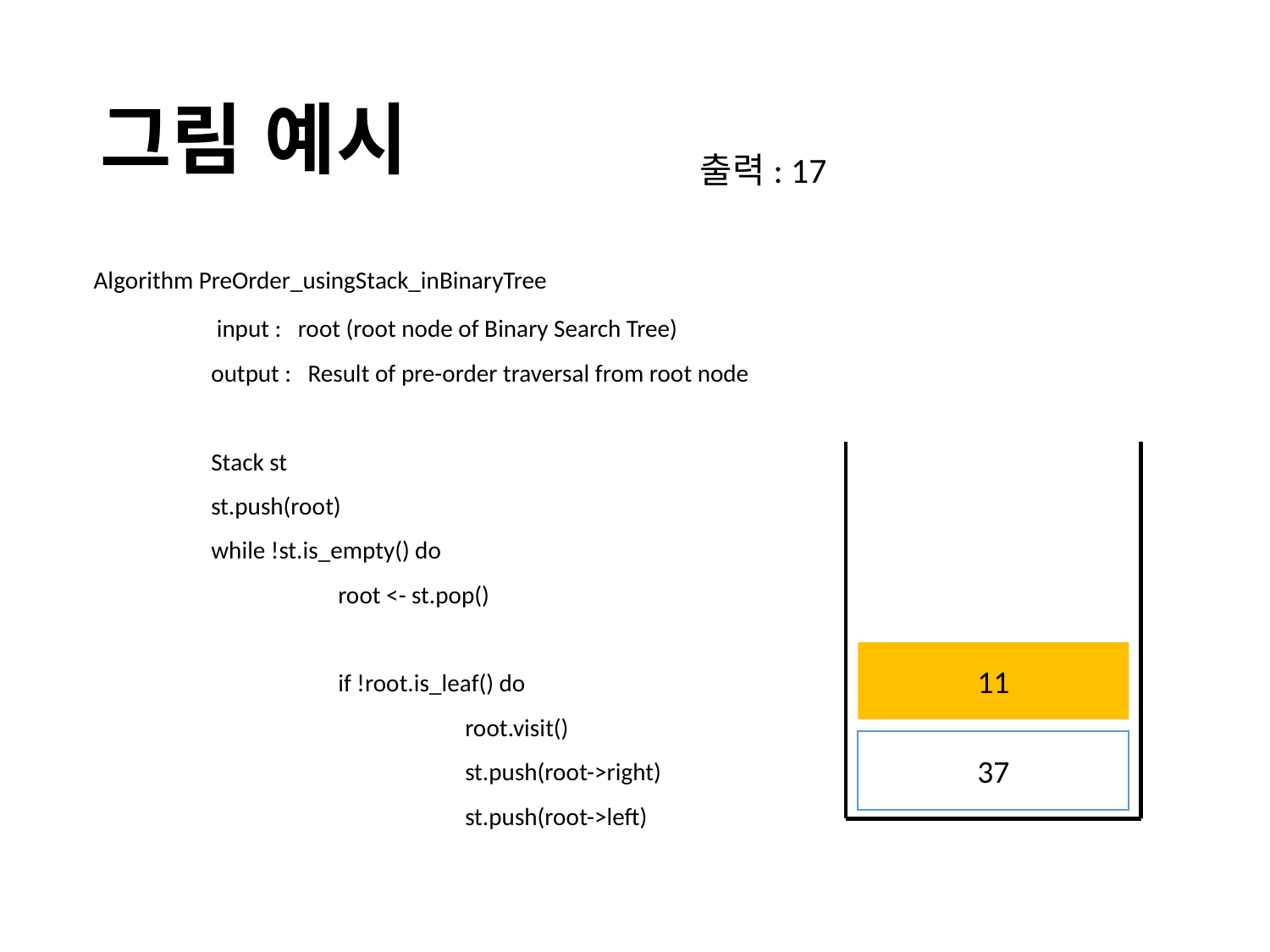

# 그림 예시
출력: 17
 Algorithm PreOrder_usingStack_inBinaryTree
	 input :   root (root node of Binary Search Tree)
	output :   Result of pre-order traversal from root node

	Stack st
	st.push(root)
   	while !st.is_empty() do
      		root <- st.pop()

      		if !root.is_leaf() do
         			root.visit()
         			st.push(root->right)
         			st.push(root->left)

11
37